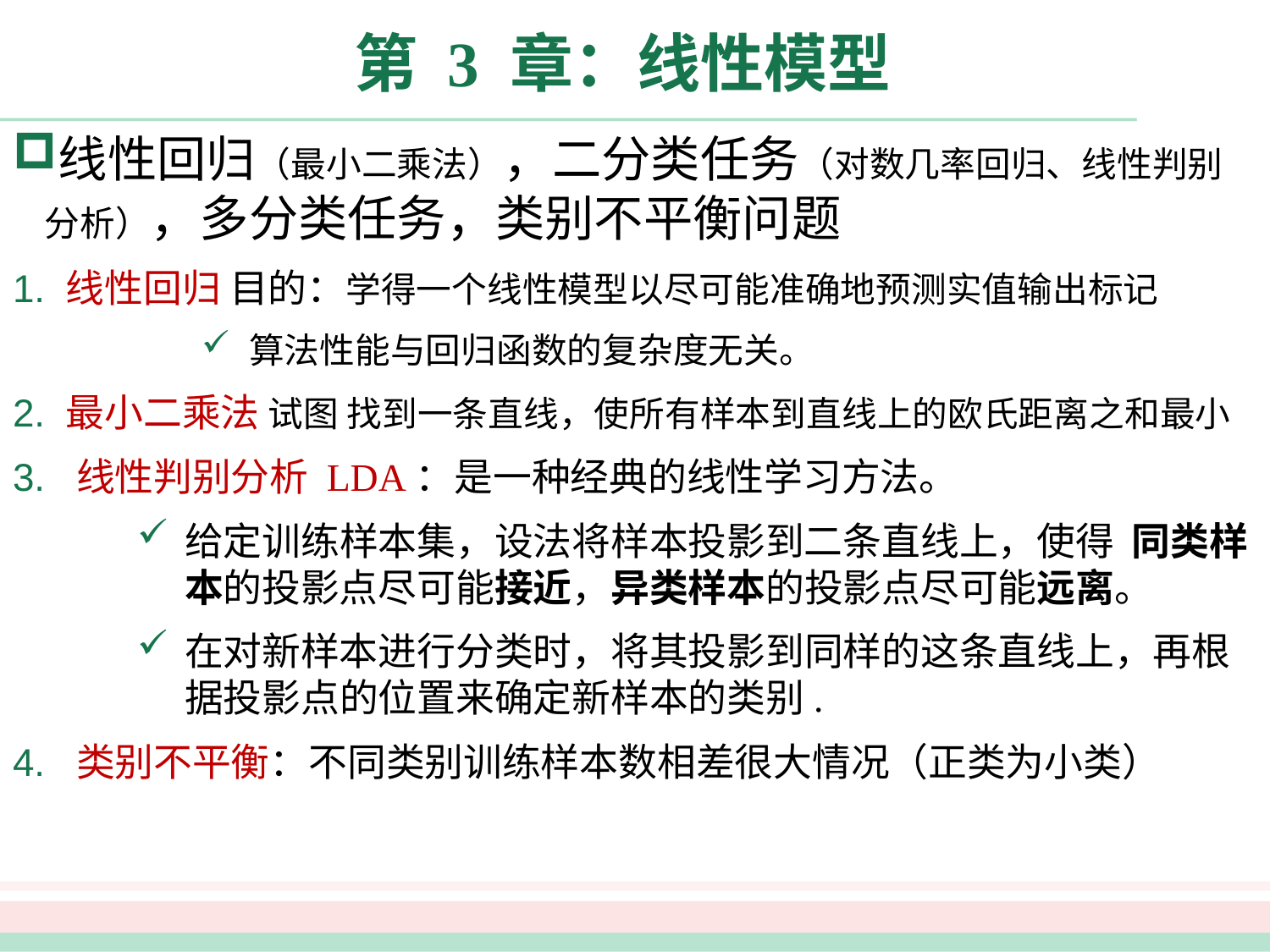

# 第 3 章：线性模型
线性回归（最小二乘法），二分类任务（对数几率回归、线性判别分析），多分类任务，类别不平衡问题
线性回归 目的：学得一个线性模型以尽可能准确地预测实值输出标记
算法性能与回归函数的复杂度无关。
最小二乘法 试图 找到一条直线，使所有样本到直线上的欧氏距离之和最小
线性判别分析 LDA：是一种经典的线性学习方法。
给定训练样本集，设法将样本投影到二条直线上，使得  同类样本的投影点尽可能接近，异类样本的投影点尽可能远离。
在对新样本进行分类时，将其投影到同样的这条直线上，再根据投影点的位置来确定新样本的类别.
类别不平衡：不同类别训练样本数相差很大情况（正类为小类）